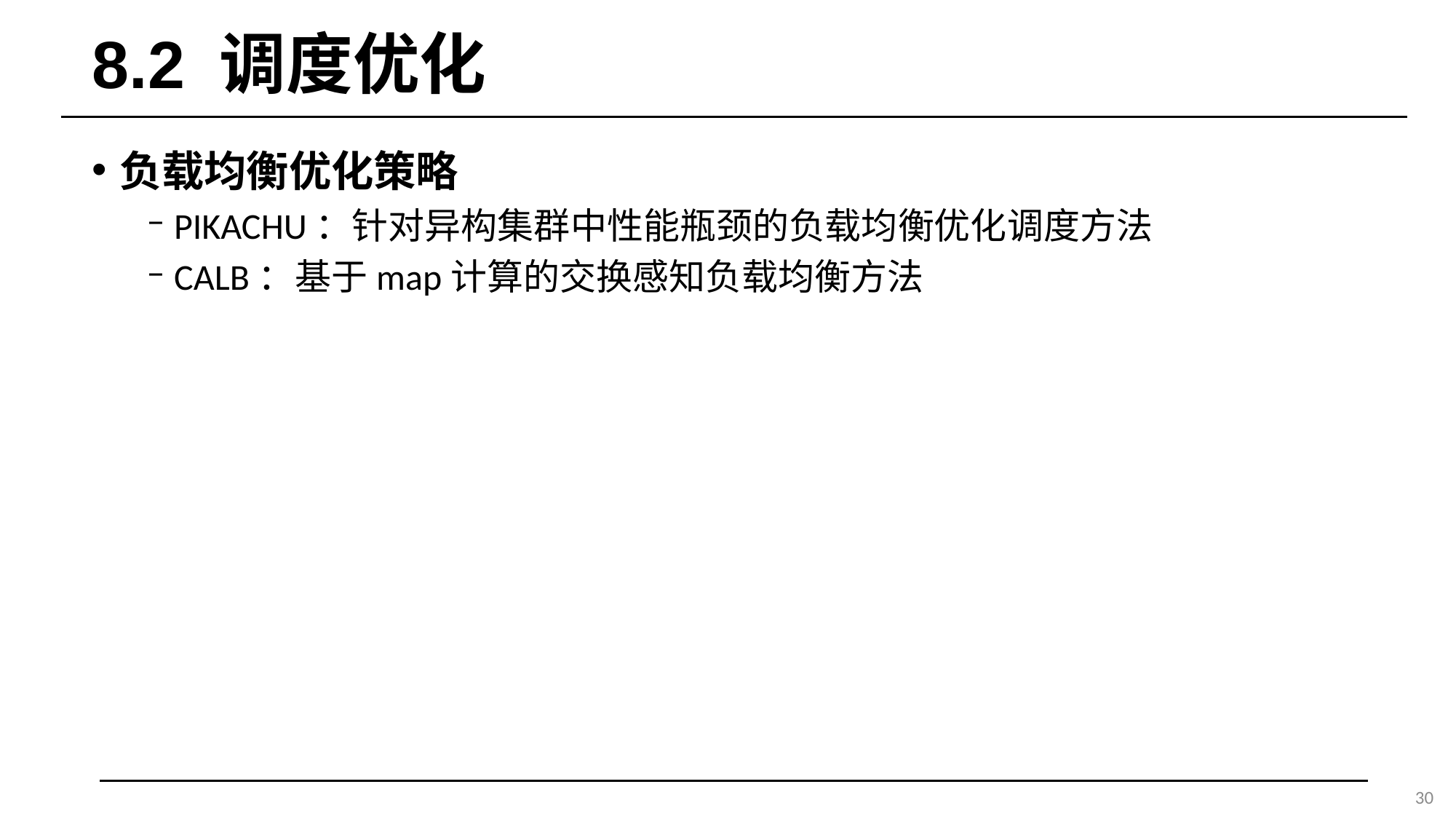

# 8.2 调度优化
负载均衡优化策略
PIKACHU：针对异构集群中性能瓶颈的负载均衡优化调度方法
CALB：基于map计算的交换感知负载均衡方法
30